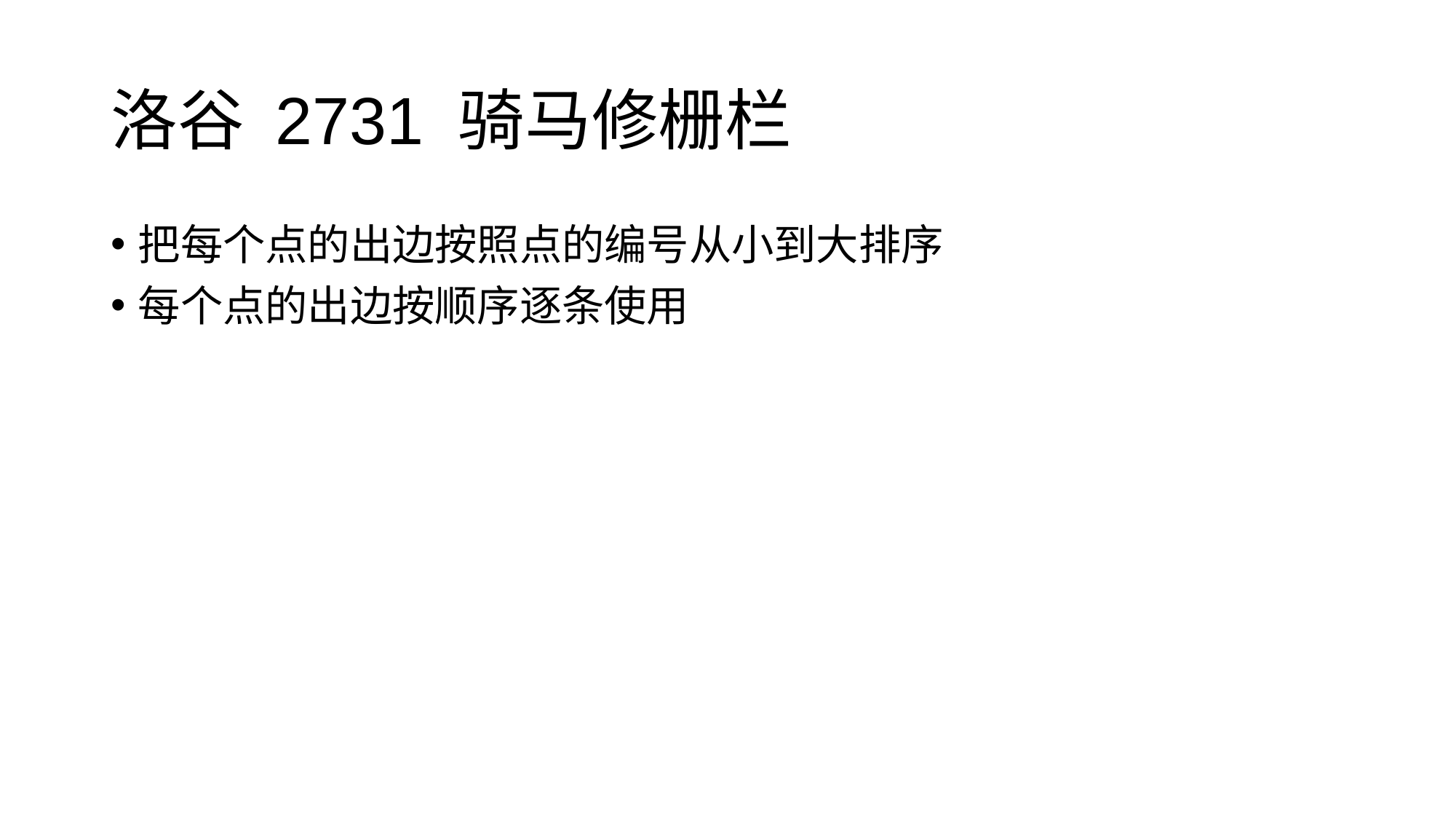

# 洛谷 2731 骑马修栅栏
把每个点的出边按照点的编号从小到大排序
每个点的出边按顺序逐条使用